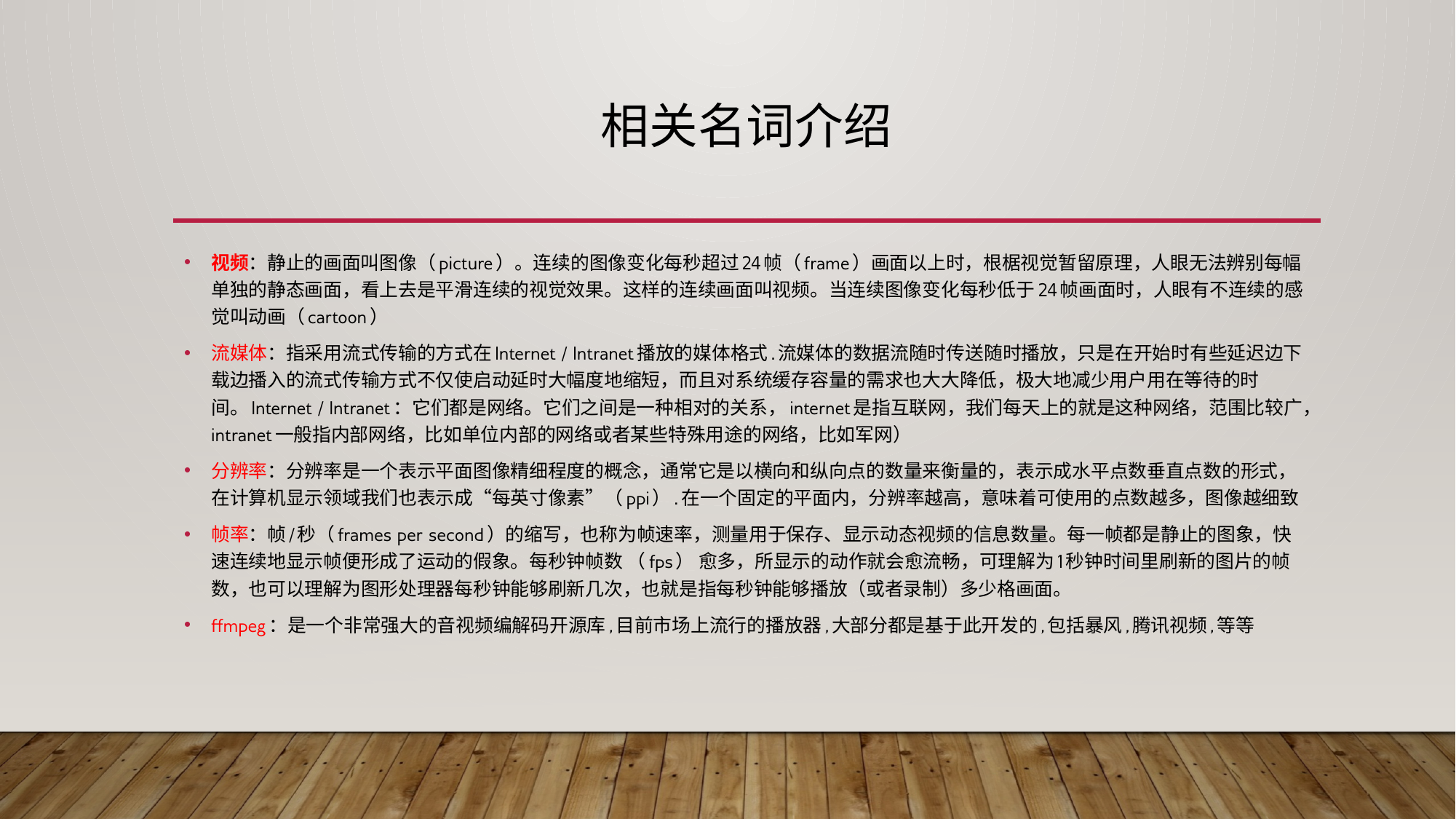

# 相关名词介绍
视频：静止的画面叫图像（picture）。连续的图像变化每秒超过24帧（frame）画面以上时，根椐视觉暂留原理，人眼无法辨别每幅单独的静态画面，看上去是平滑连续的视觉效果。这样的连续画面叫视频。当连续图像变化每秒低于24帧画面时，人眼有不连续的感觉叫动画（cartoon）
流媒体：指采用流式传输的方式在Internet / Intranet播放的媒体格式.流媒体的数据流随时传送随时播放，只是在开始时有些延迟边下载边播入的流式传输方式不仅使启动延时大幅度地缩短，而且对系统缓存容量的需求也大大降低，极大地减少用户用在等待的时间。Internet / Intranet：它们都是网络。它们之间是一种相对的关系，internet是指互联网，我们每天上的就是这种网络，范围比较广，intranet一般指内部网络，比如单位内部的网络或者某些特殊用途的网络，比如军网）
分辨率：分辨率是一个表示平面图像精细程度的概念，通常它是以横向和纵向点的数量来衡量的，表示成水平点数垂直点数的形式，在计算机显示领域我们也表示成“每英寸像素”（ppi）.在一个固定的平面内，分辨率越高，意味着可使用的点数越多，图像越细致
帧率：帧/秒（frames per second）的缩写，也称为帧速率，测量用于保存、显示动态视频的信息数量。每一帧都是静止的图象，快速连续地显示帧便形成了运动的假象。每秒钟帧数 （fps） 愈多，所显示的动作就会愈流畅，可理解为1秒钟时间里刷新的图片的帧数，也可以理解为图形处理器每秒钟能够刷新几次，也就是指每秒钟能够播放（或者录制）多少格画面。
ffmpeg：是一个非常强大的音视频编解码开源库,目前市场上流行的播放器,大部分都是基于此开发的,包括暴风,腾讯视频,等等